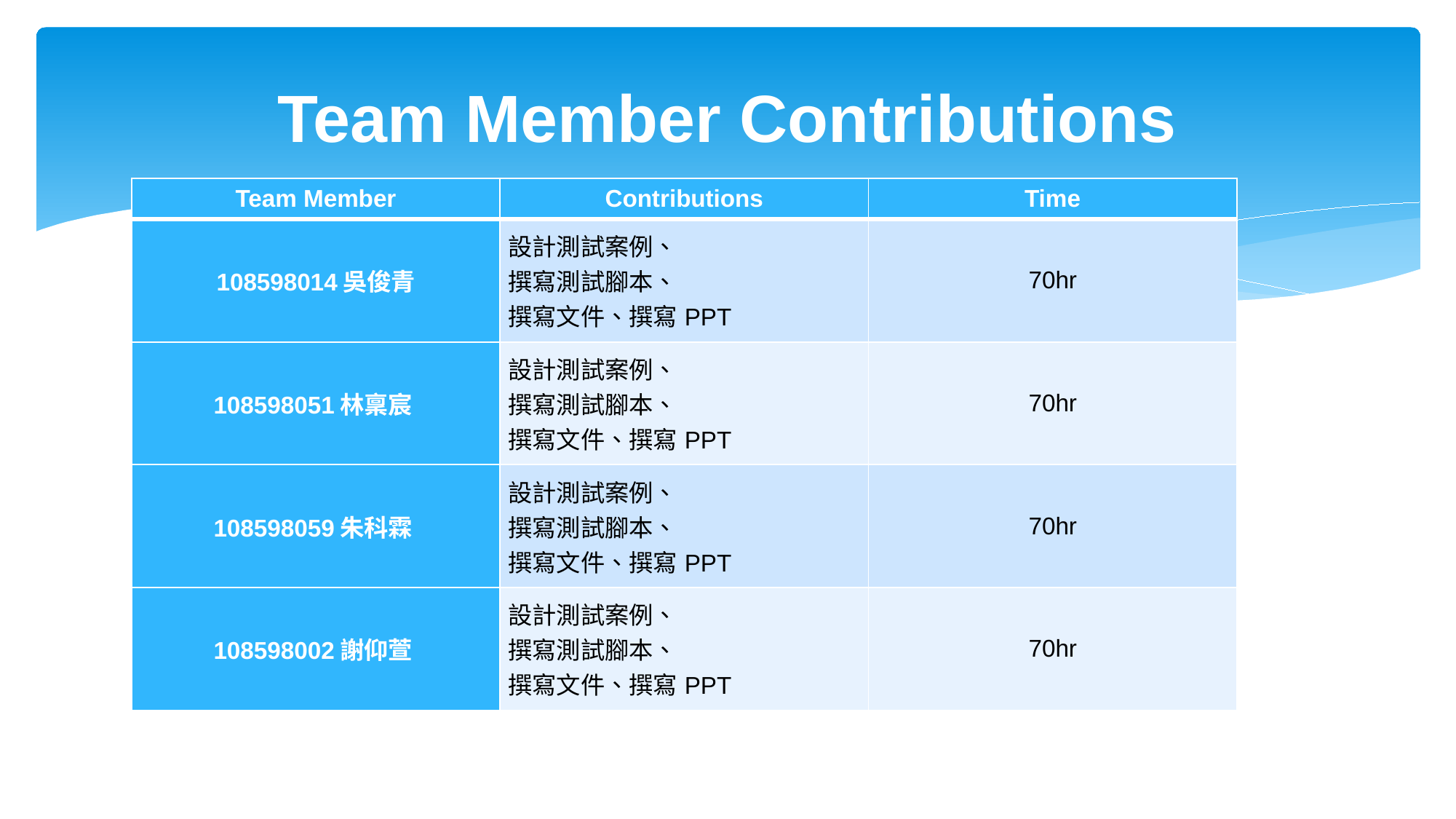

# Team Member Contributions
| Team Member | Contributions | Time |
| --- | --- | --- |
| 108598014吳俊青 | 設計測試案例、 撰寫測試腳本、 撰寫文件、撰寫PPT | 70hr |
| 108598051林稟宸 | 設計測試案例、 撰寫測試腳本、 撰寫文件、撰寫PPT | 70hr |
| 108598059朱科霖 | 設計測試案例、 撰寫測試腳本、 撰寫文件、撰寫PPT | 70hr |
| 108598002謝仰萱 | 設計測試案例、 撰寫測試腳本、 撰寫文件、撰寫PPT | 70hr |